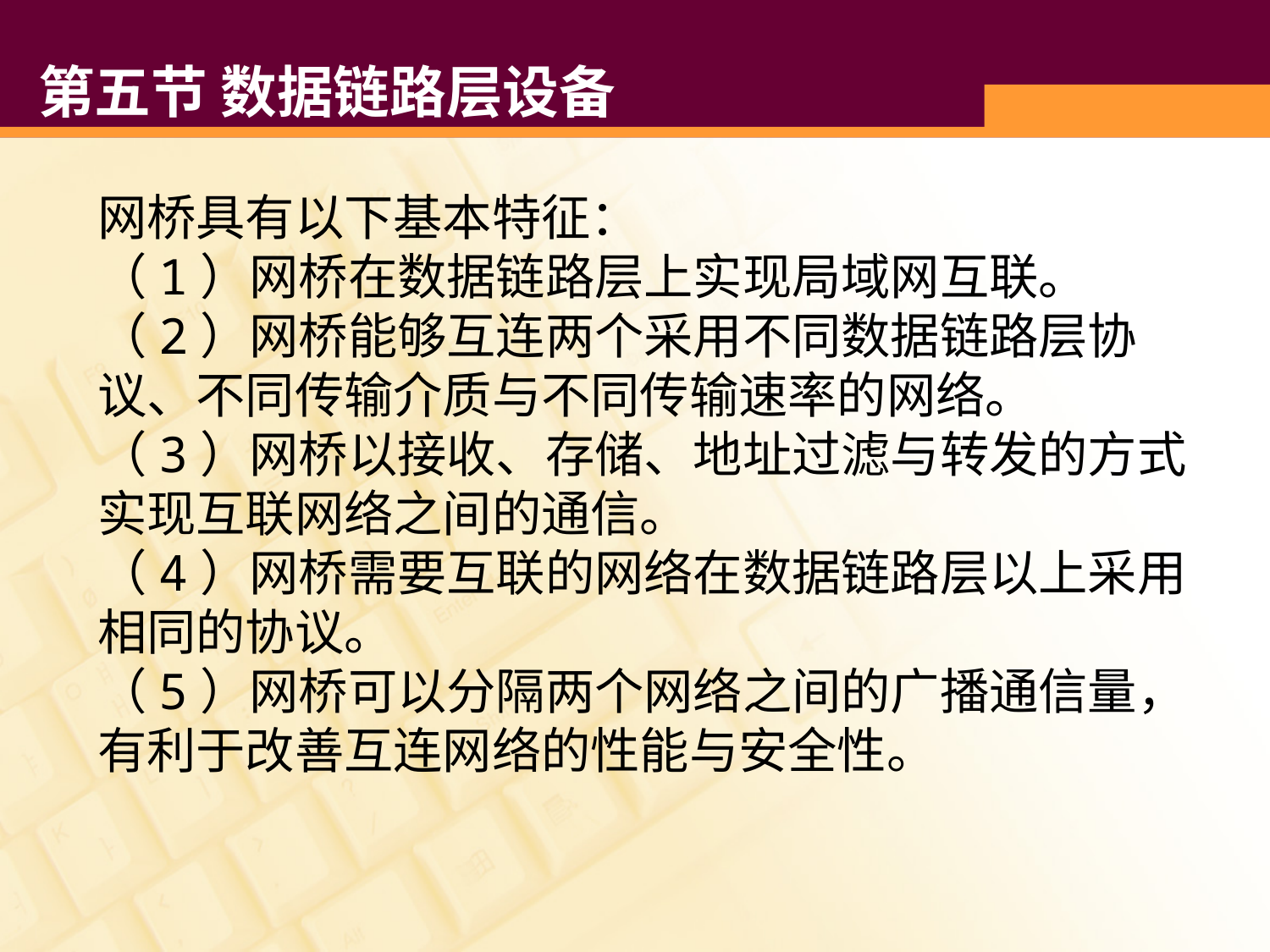

# 第五节 数据链路层设备
网桥具有以下基本特征：
（1）网桥在数据链路层上实现局域网互联。
（2）网桥能够互连两个采用不同数据链路层协议、不同传输介质与不同传输速率的网络。
（3）网桥以接收、存储、地址过滤与转发的方式实现互联网络之间的通信。
（4）网桥需要互联的网络在数据链路层以上采用相同的协议。
（5）网桥可以分隔两个网络之间的广播通信量，有利于改善互连网络的性能与安全性。